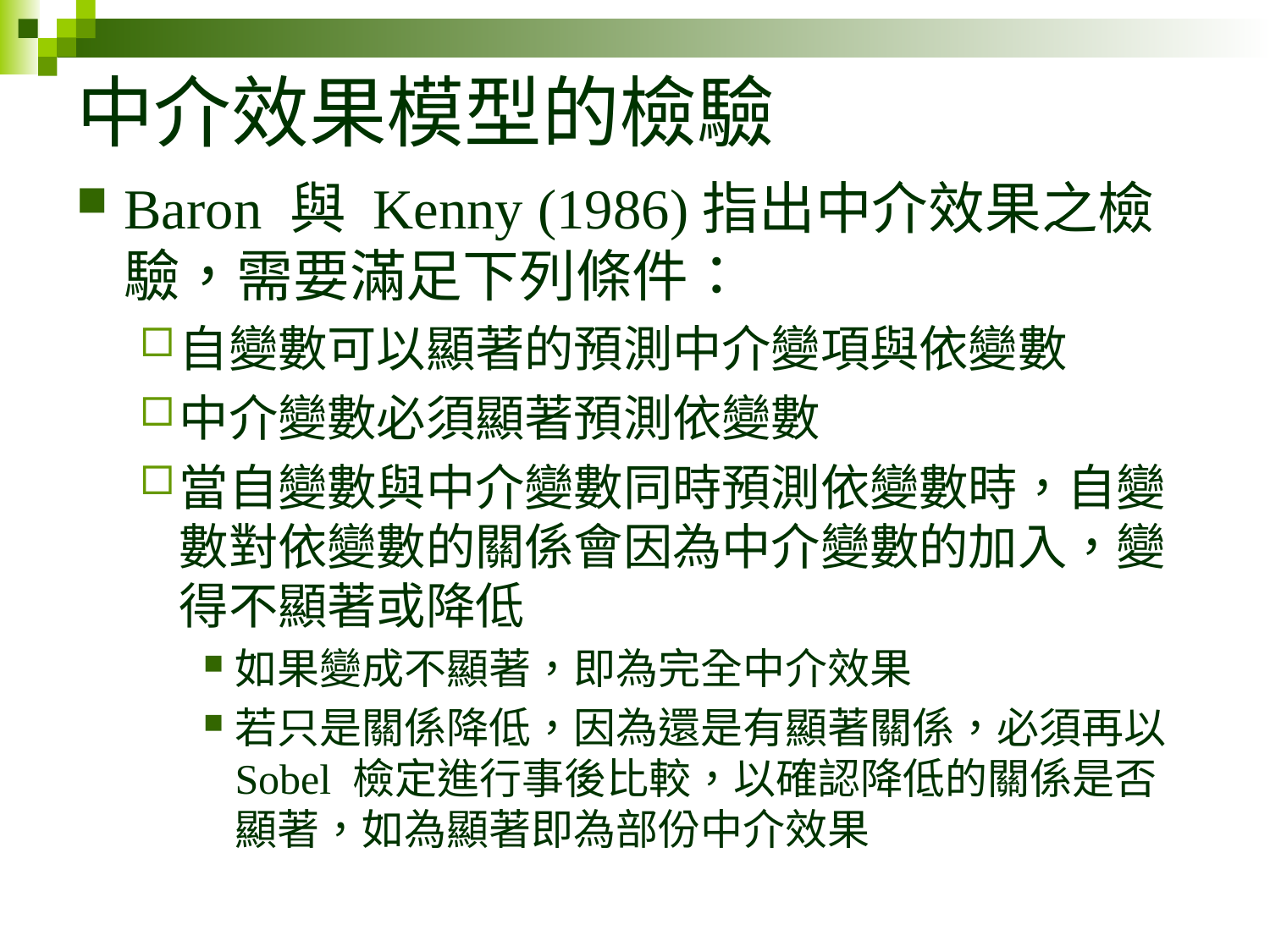

# 中介效果模型的檢驗
Baron 與 Kenny (1986)指出中介效果之檢驗，需要滿足下列條件：
自變數可以顯著的預測中介變項與依變數
中介變數必須顯著預測依變數
當自變數與中介變數同時預測依變數時，自變數對依變數的關係會因為中介變數的加入，變得不顯著或降低
如果變成不顯著，即為完全中介效果
若只是關係降低，因為還是有顯著關係，必須再以 Sobel 檢定進行事後比較，以確認降低的關係是否顯著，如為顯著即為部份中介效果